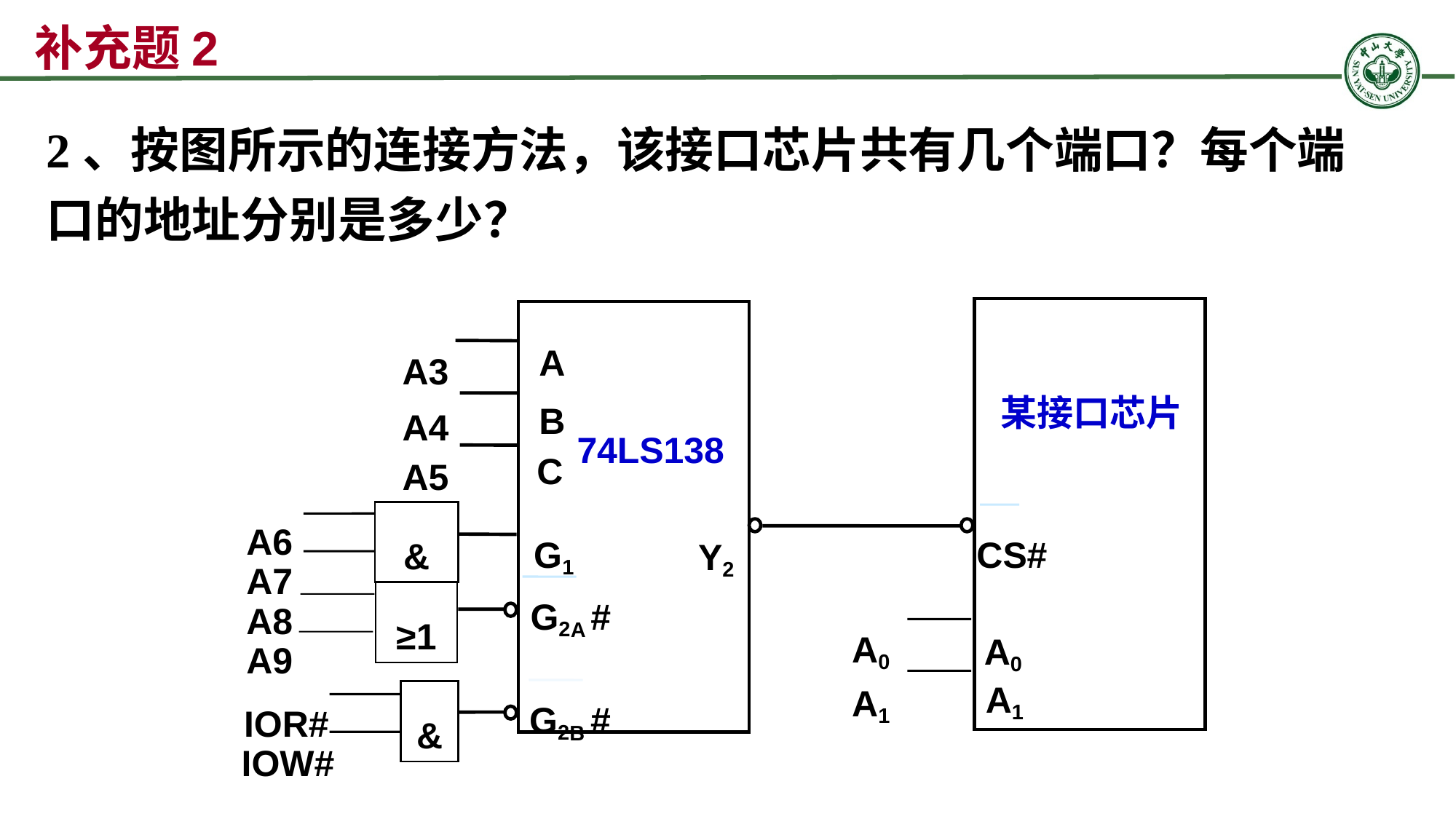

补充题2
2、按图所示的连接方法，该接口芯片共有几个端口？每个端口的地址分别是多少？

A
A3

某接口芯片
B
A4

74LS138
C
A5

A6
G1
&

A7

Y2
CS#

G2A #

A8

≥1

A9

A0
A0

A1
A1
G2B #

IOR#

&

IOW#